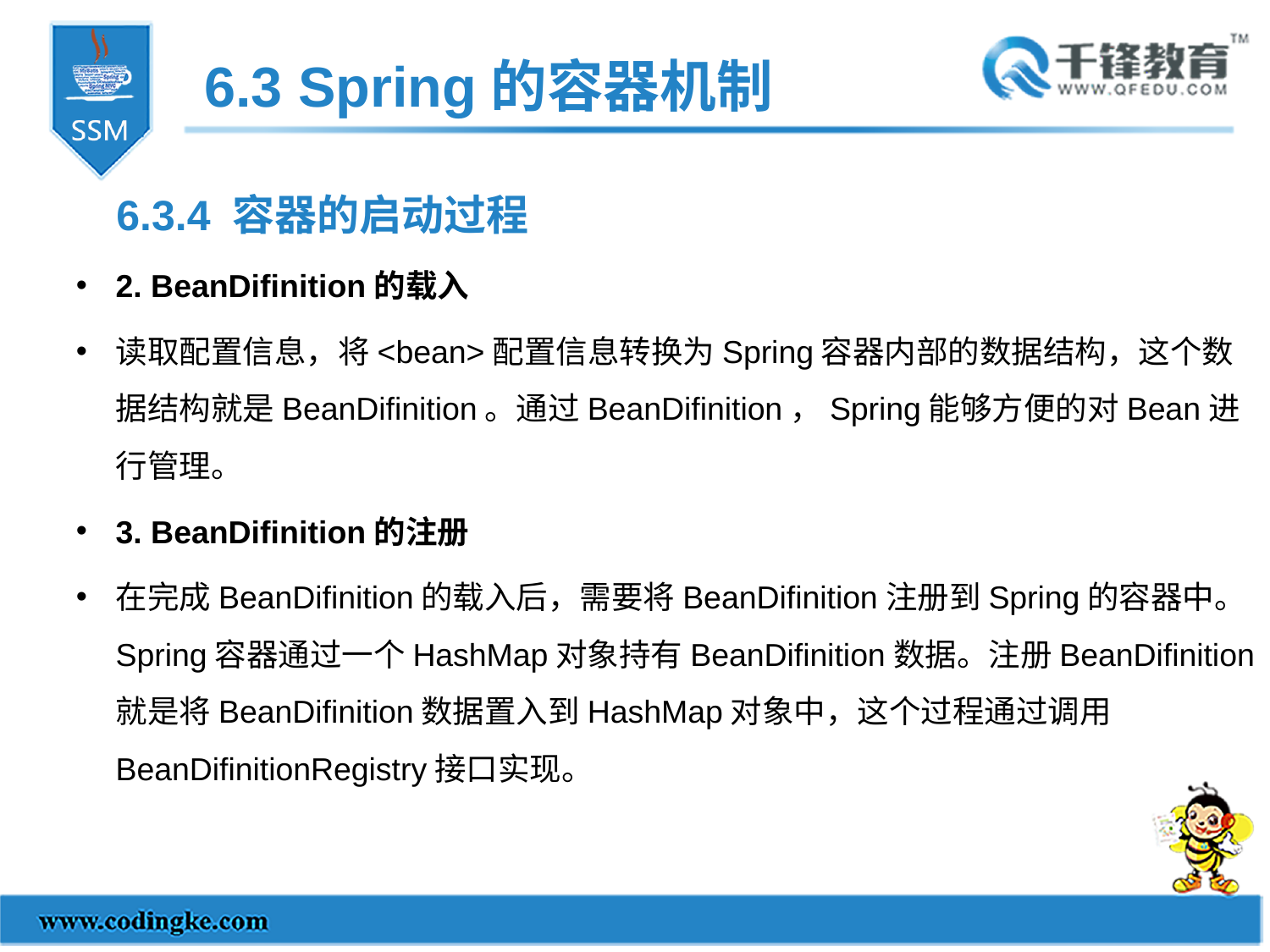

6.3 Spring的容器机制
6.3.4 容器的启动过程
2. BeanDifinition的载入
读取配置信息，将<bean>配置信息转换为Spring容器内部的数据结构，这个数据结构就是BeanDifinition。通过BeanDifinition，Spring能够方便的对Bean进行管理。
3. BeanDifinition的注册
在完成BeanDifinition的载入后，需要将BeanDifinition注册到Spring的容器中。Spring容器通过一个HashMap对象持有BeanDifinition数据。注册BeanDifinition就是将BeanDifinition数据置入到HashMap对象中，这个过程通过调用BeanDifinitionRegistry接口实现。